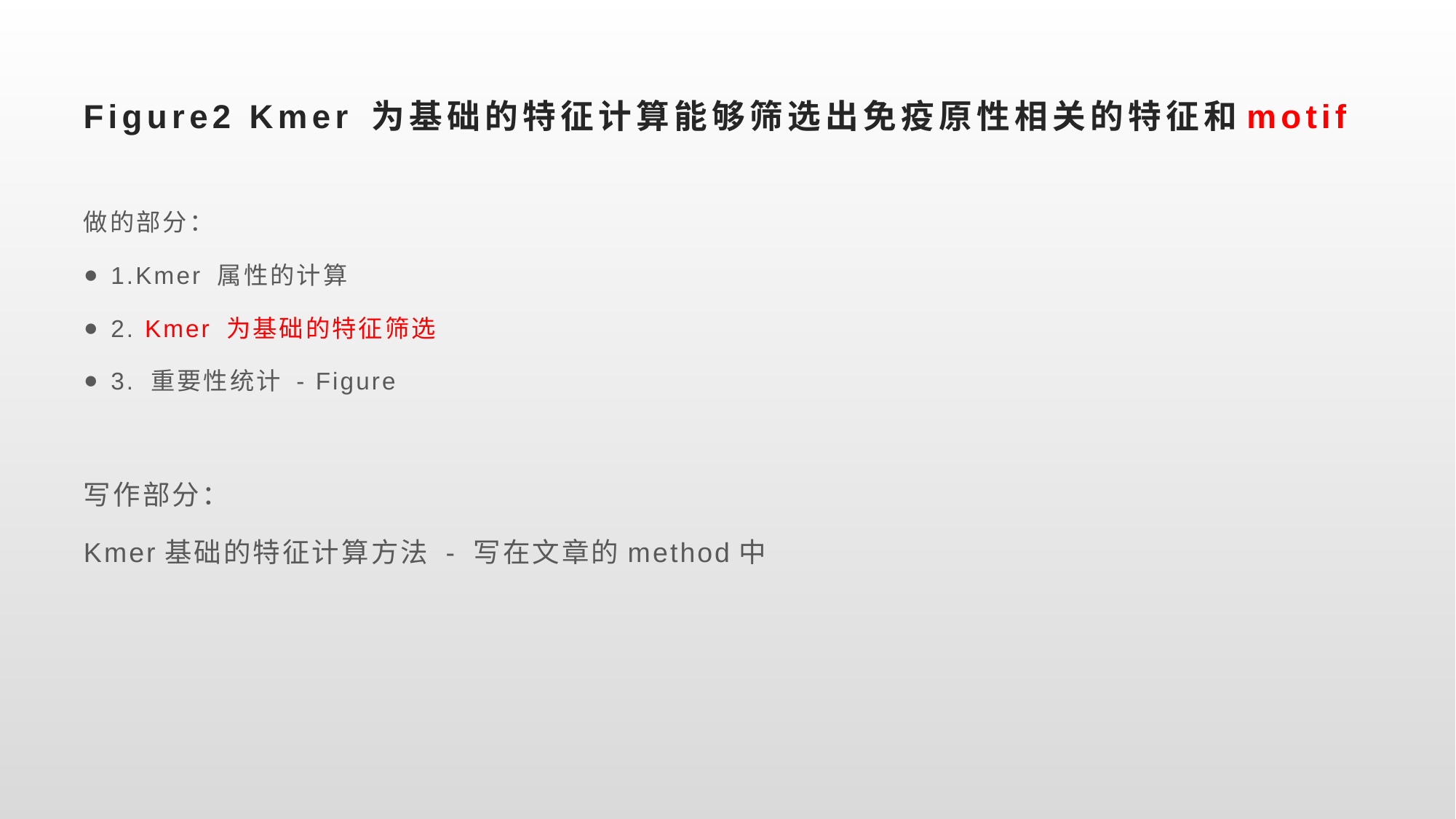

# Figure2 Kmer 为基础的特征计算能够筛选出免疫原性相关的特征和motif
做的部分：
1.Kmer 属性的计算
2. Kmer 为基础的特征筛选
3. 重要性统计 - Figure

写作部分：
Kmer基础的特征计算方法 - 写在文章的method中